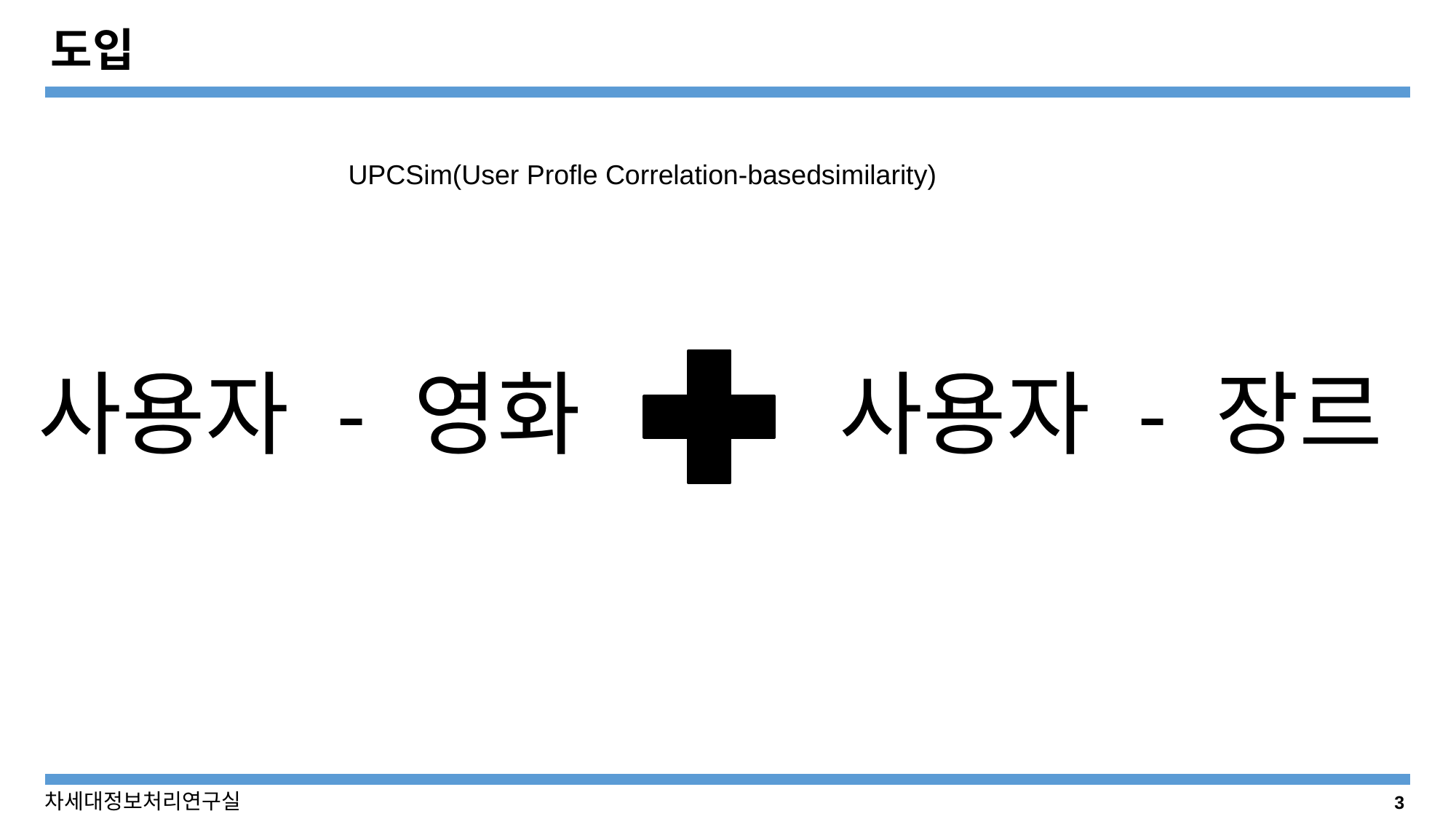

# 도입

UPCSim(User Profle Correlation-basedsimilarity)

사용자 - 영화
사용자 - 장르
3